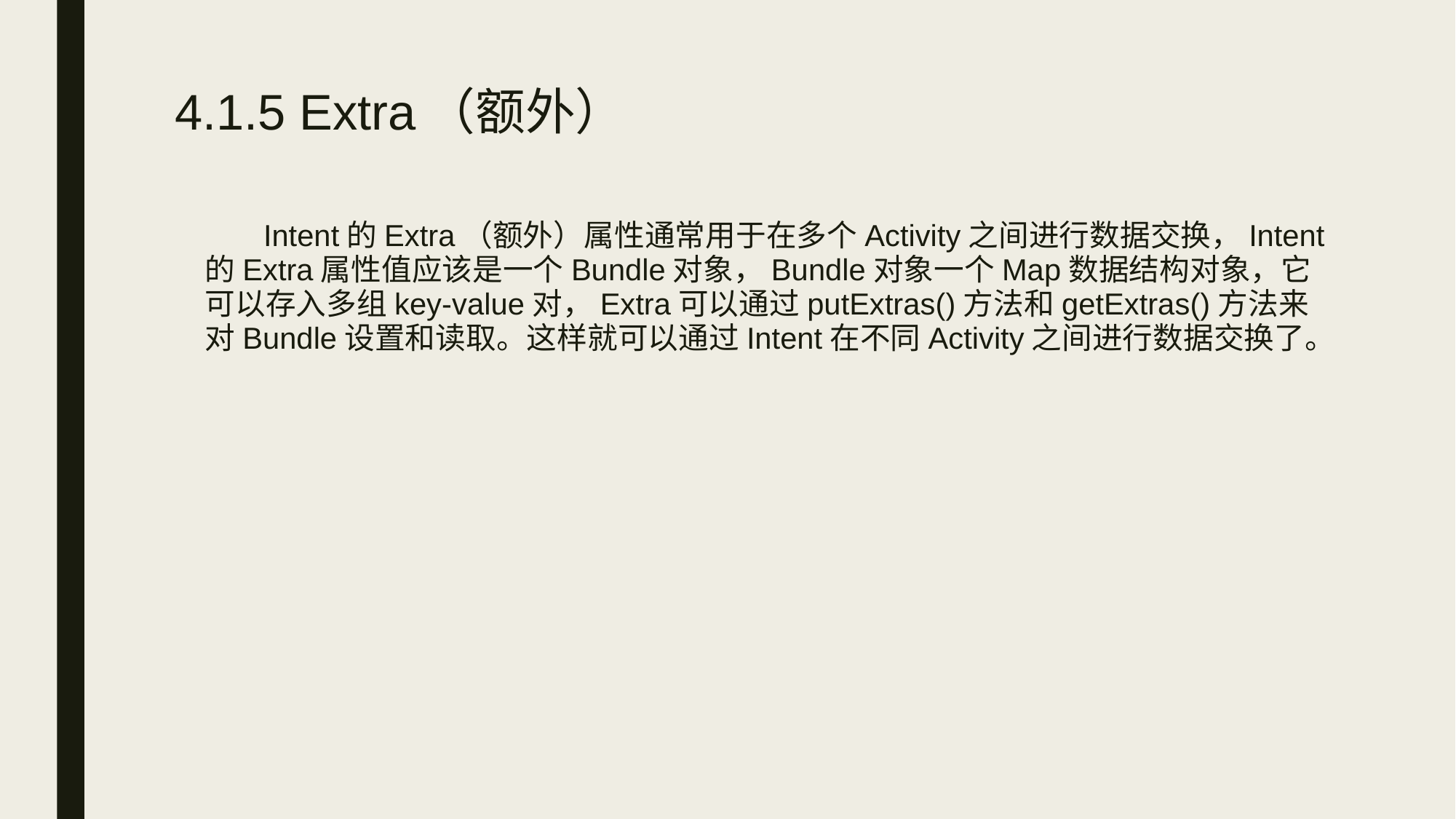

# 4.1.5 Extra（额外）
       Intent的Extra（额外）属性通常用于在多个Activity之间进行数据交换，Intent的Extra属性值应该是一个Bundle对象，Bundle对象一个Map数据结构对象，它可以存入多组key-value对，Extra可以通过putExtras()方法和getExtras()方法来对Bundle设置和读取。这样就可以通过Intent在不同Activity之间进行数据交换了。